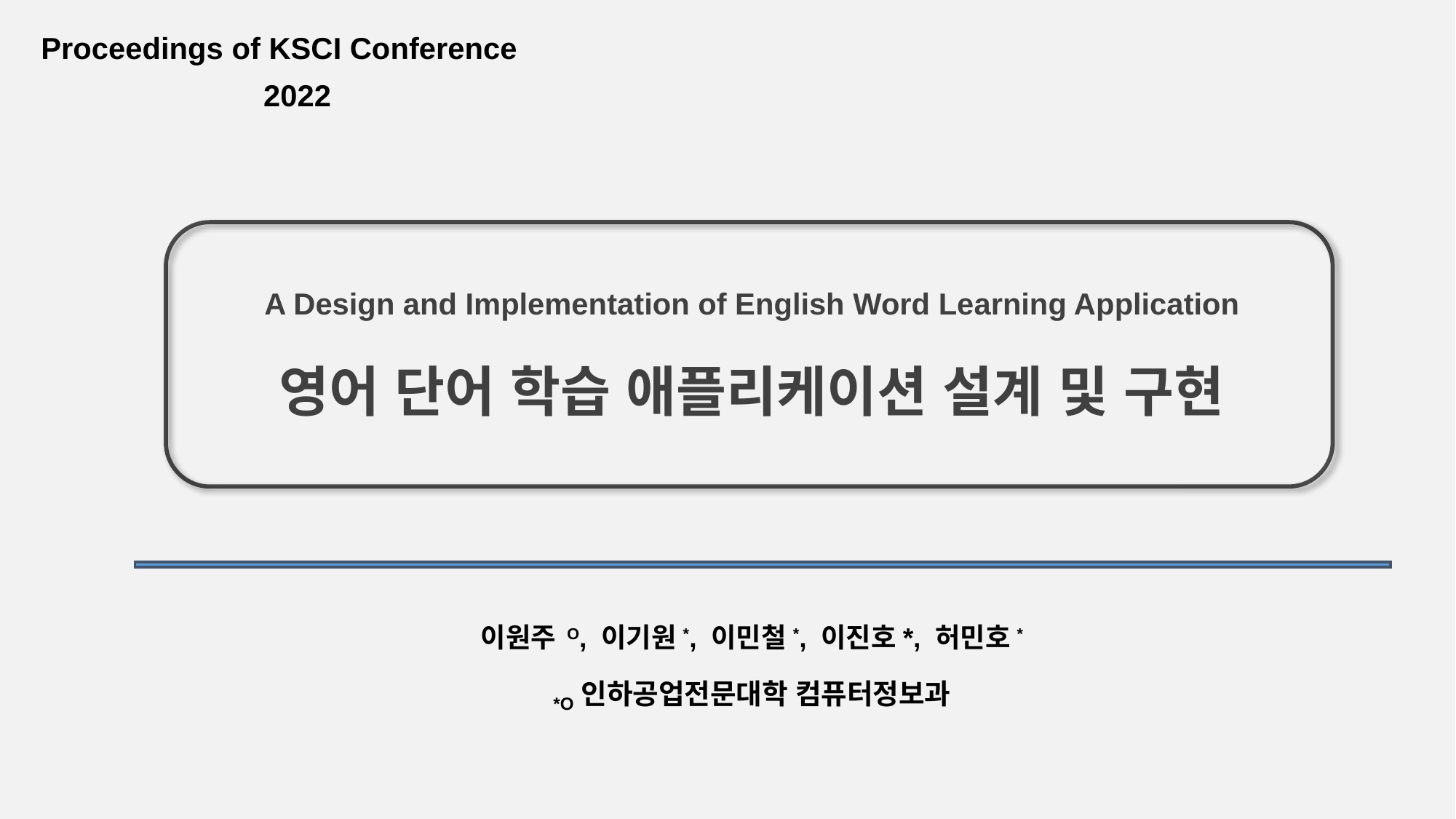

Proceedings of KSCI Conference 2022

A Design and Implementation of English Word Learning Application

영어 단어 학습 애플리케이션 설계 및 구현

이원주 O, 이기원*, 이민철*, 이진호*, 허민호*
*O인하공업전문대학 컴퓨터정보과